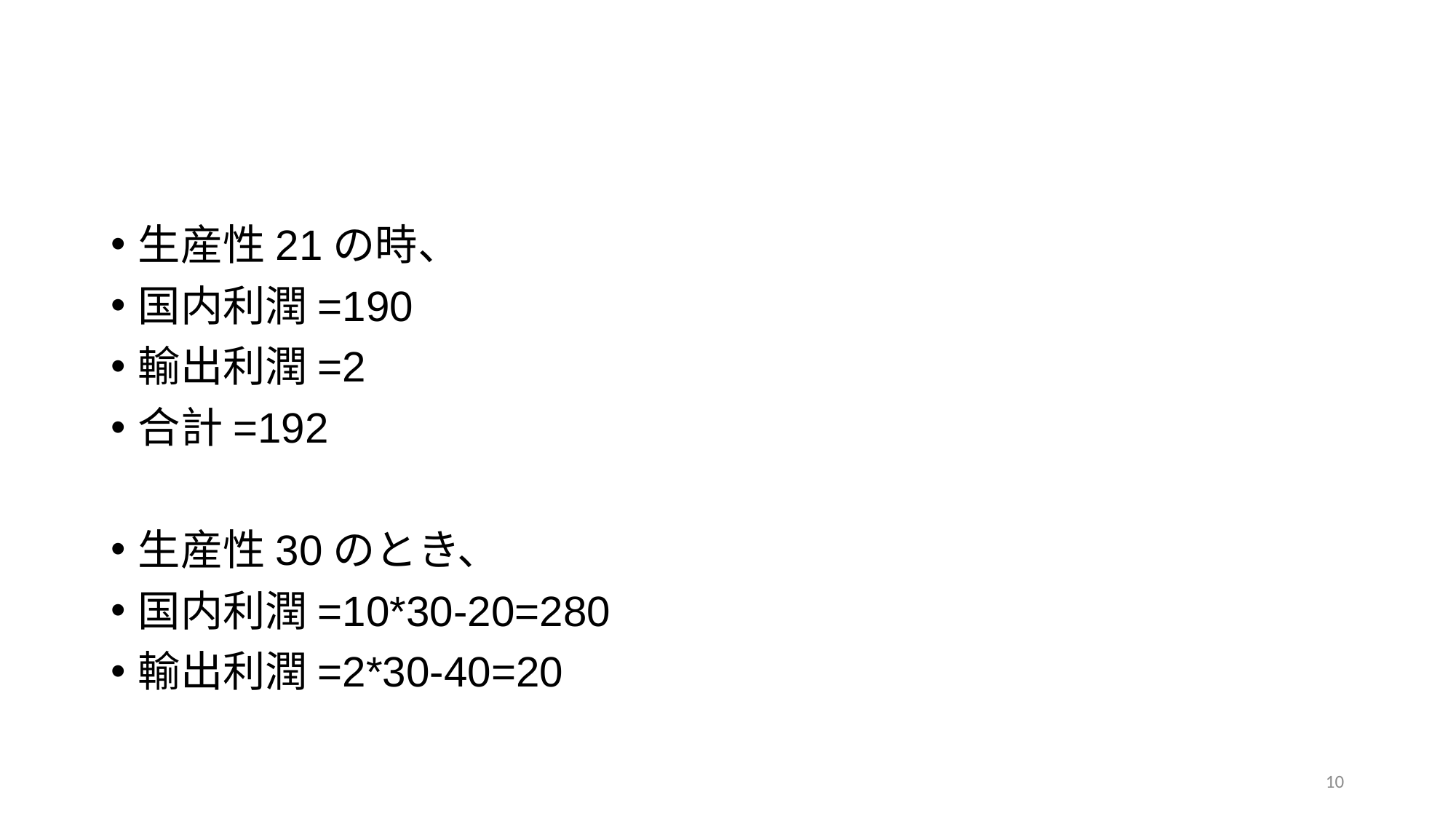

#
生産性21の時、
国内利潤=190
輸出利潤=2
合計=192

生産性30のとき、
国内利潤=10*30-20=280
輸出利潤=2*30-40=20

10